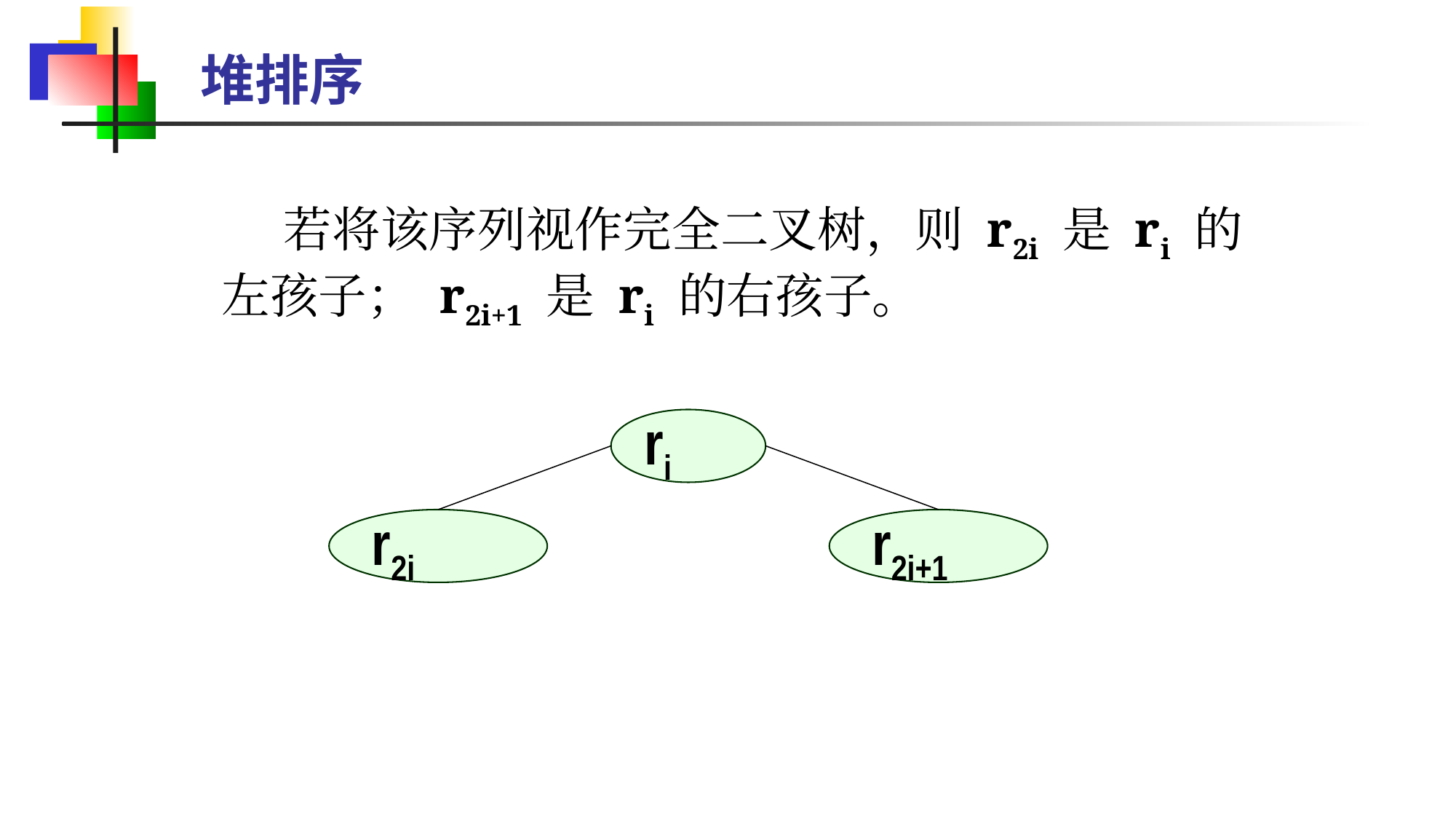

堆排序
    若将该序列视作完全二叉树，则 r2i 是 ri 的左孩子； r2i+1 是 ri 的右孩子。
ri

r2i
r2i+1